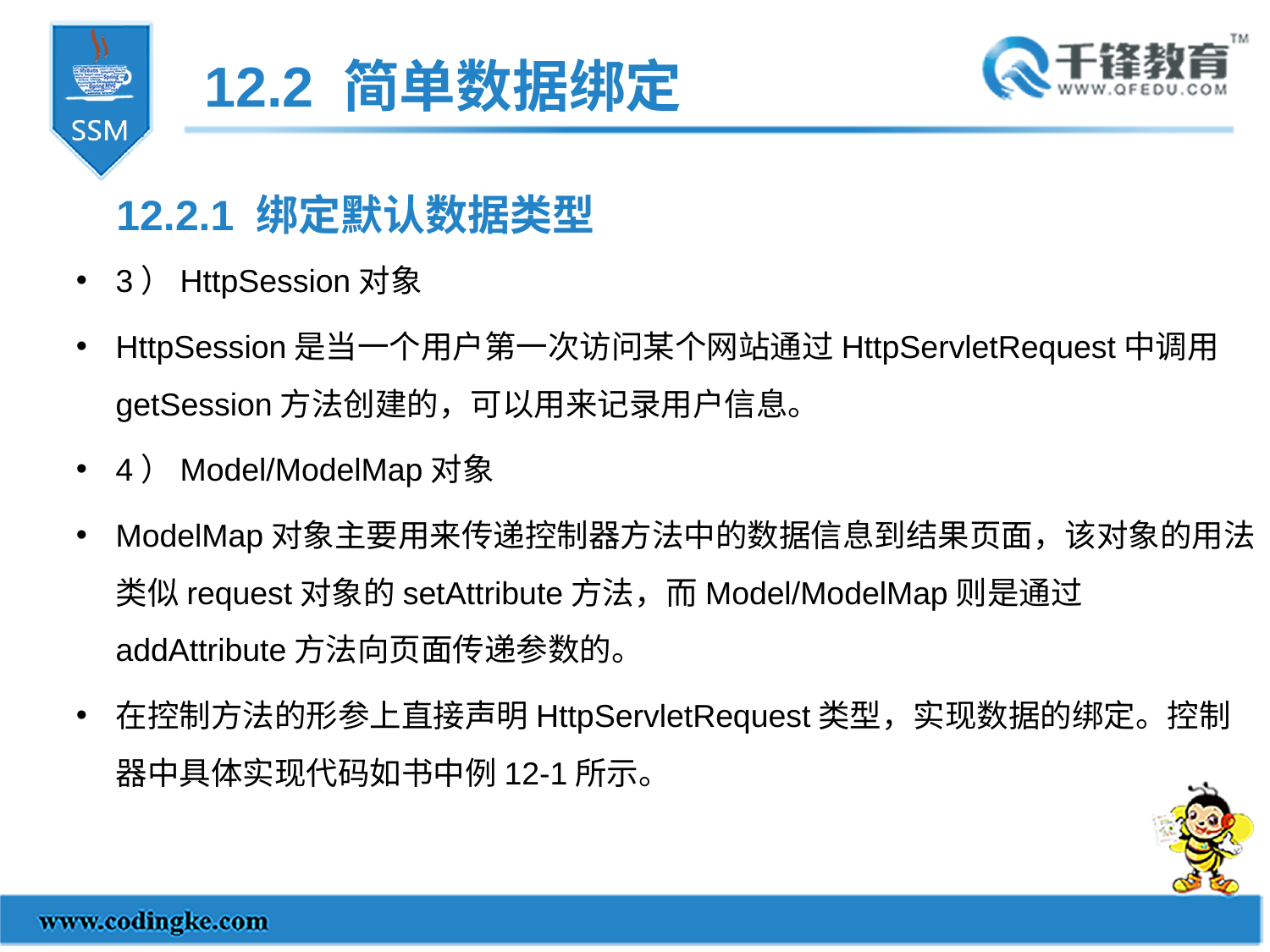

12.2 简单数据绑定
12.2.1 绑定默认数据类型
3）HttpSession对象
HttpSession是当一个用户第一次访问某个网站通过HttpServletRequest中调用getSession方法创建的，可以用来记录用户信息。
4）Model/ModelMap对象
ModelMap对象主要用来传递控制器方法中的数据信息到结果页面，该对象的用法类似request对象的setAttribute方法，而Model/ModelMap则是通过addAttribute方法向页面传递参数的。
在控制方法的形参上直接声明HttpServletRequest类型，实现数据的绑定。控制器中具体实现代码如书中例12-1所示。